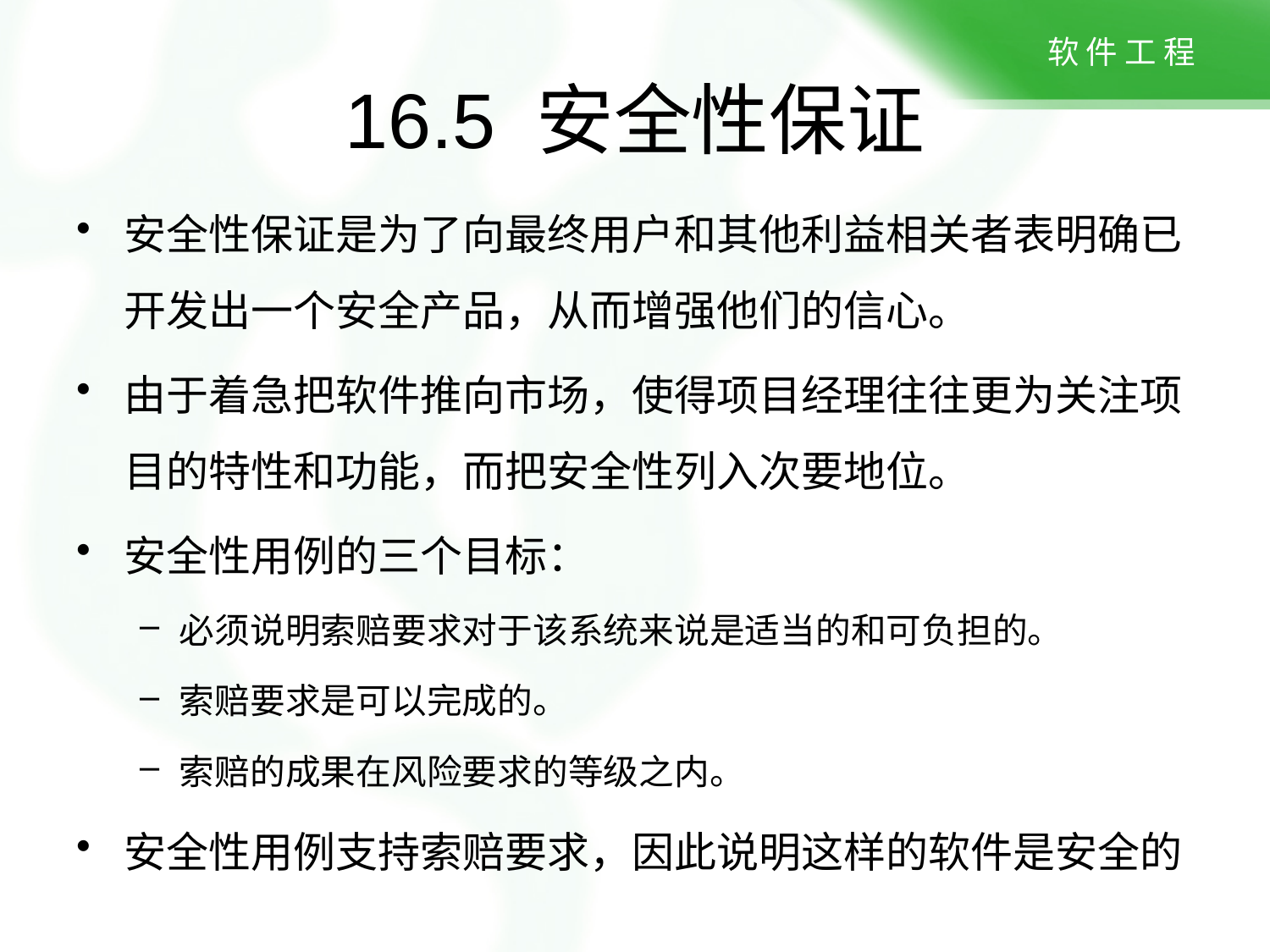

# 16.5 安全性保证
安全性保证是为了向最终用户和其他利益相关者表明确已开发出一个安全产品，从而增强他们的信心。
由于着急把软件推向市场，使得项目经理往往更为关注项目的特性和功能，而把安全性列入次要地位。
安全性用例的三个目标：
必须说明索赔要求对于该系统来说是适当的和可负担的。
索赔要求是可以完成的。
索赔的成果在风险要求的等级之内。
安全性用例支持索赔要求，因此说明这样的软件是安全的